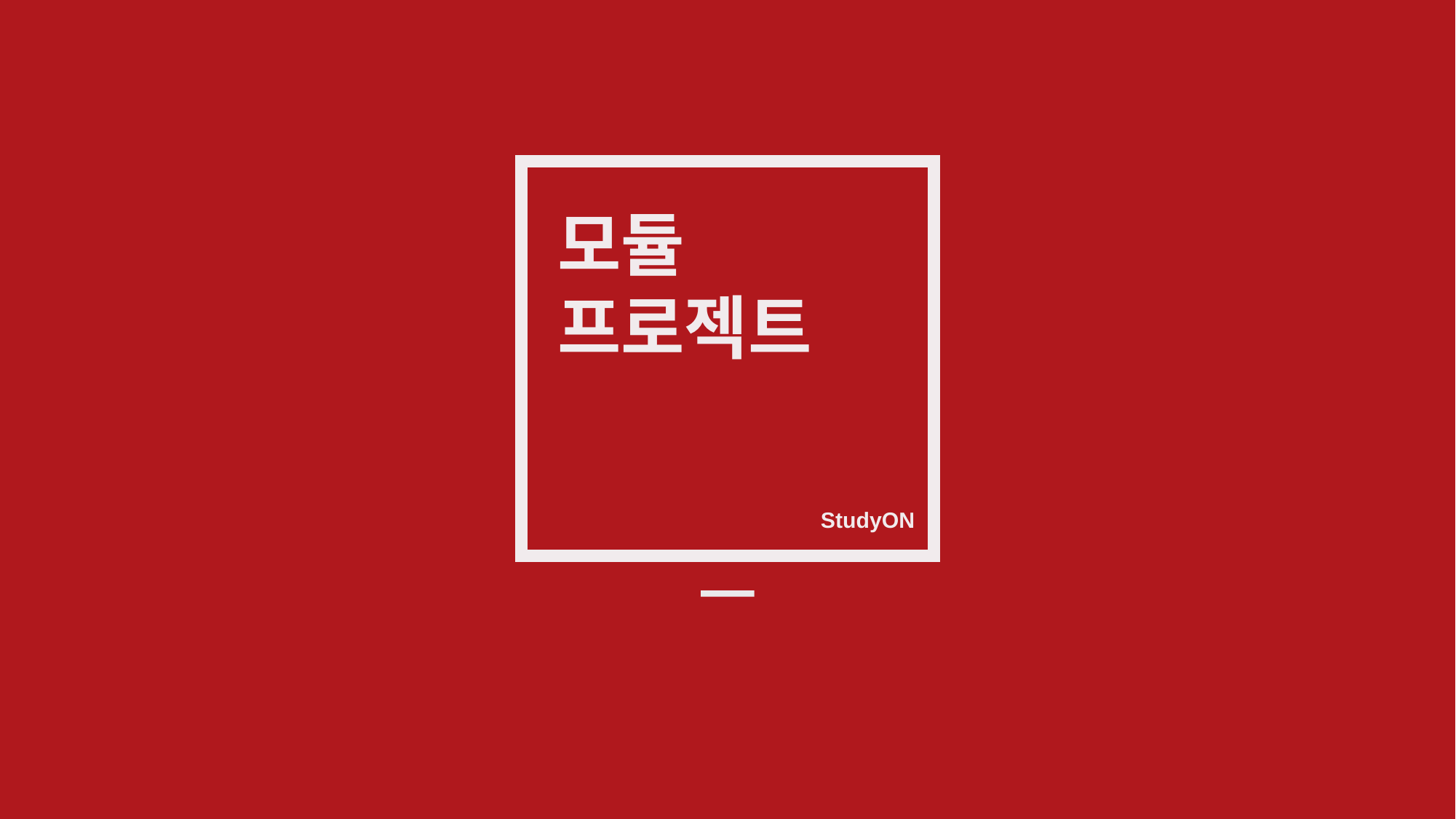

모듈
프로젝트

StudyON

[2조] 김경주 손지훈 여민호 윤혜지 조혜윤